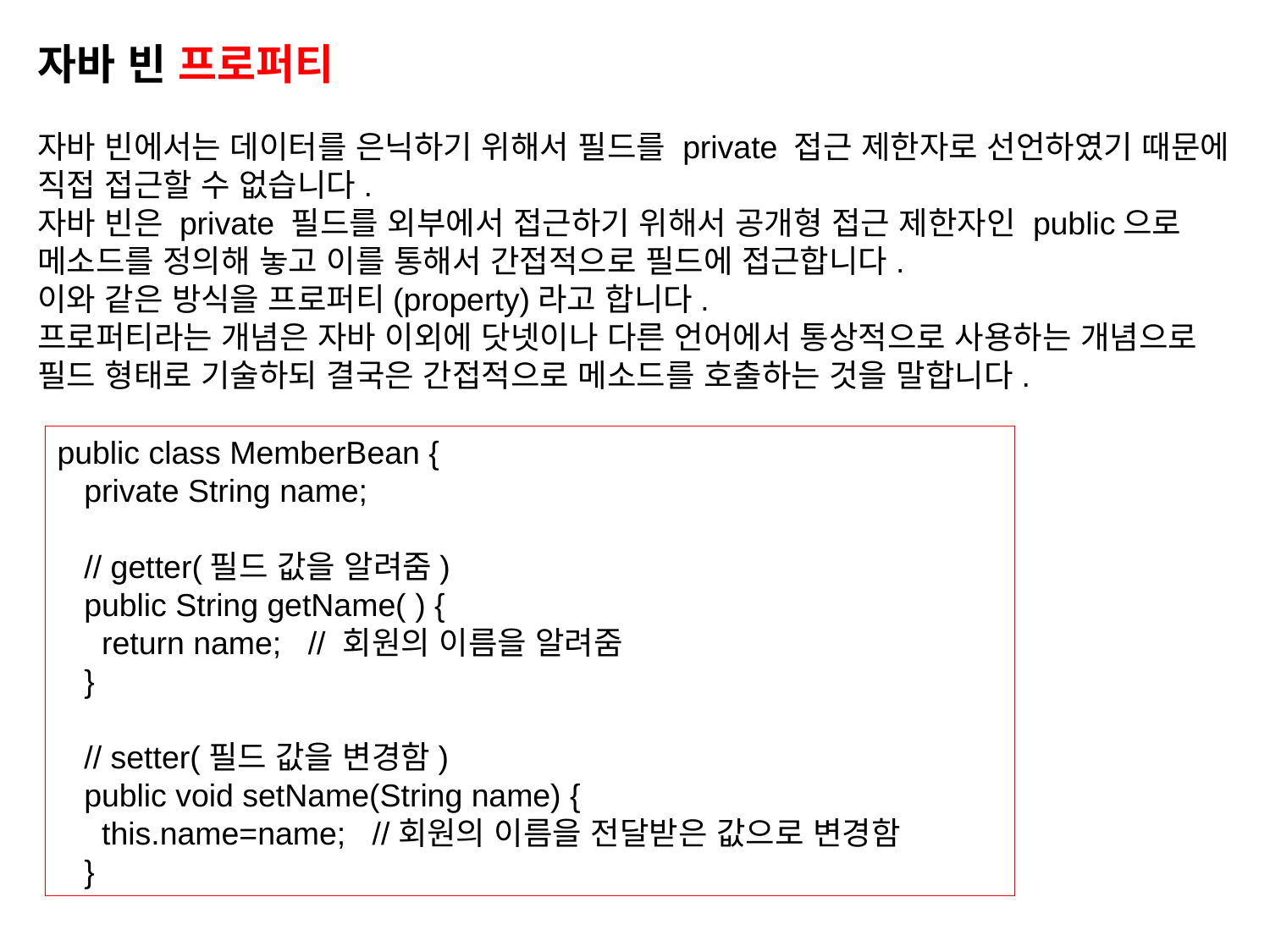

자바 빈 프로퍼티

자바 빈에서는 데이터를 은닉하기 위해서 필드를 private 접근 제한자로 선언하였기 때문에 직접 접근할 수 없습니다.
자바 빈은 private 필드를 외부에서 접근하기 위해서 공개형 접근 제한자인 public으로 메소드를 정의해 놓고 이를 통해서 간접적으로 필드에 접근합니다.
이와 같은 방식을 프로퍼티(property)라고 합니다.
프로퍼티라는 개념은 자바 이외에 닷넷이나 다른 언어에서 통상적으로 사용하는 개념으로 필드 형태로 기술하되 결국은 간접적으로 메소드를 호출하는 것을 말합니다.

public class MemberBean {
   private String name;

   // getter(필드 값을 알려줌)
   public String getName( ) {
     return name;   // 회원의 이름을 알려줌
   }

   // setter(필드 값을 변경함)
   public void setName(String name) {
     this.name=name;   //회원의 이름을 전달받은 값으로 변경함
   }